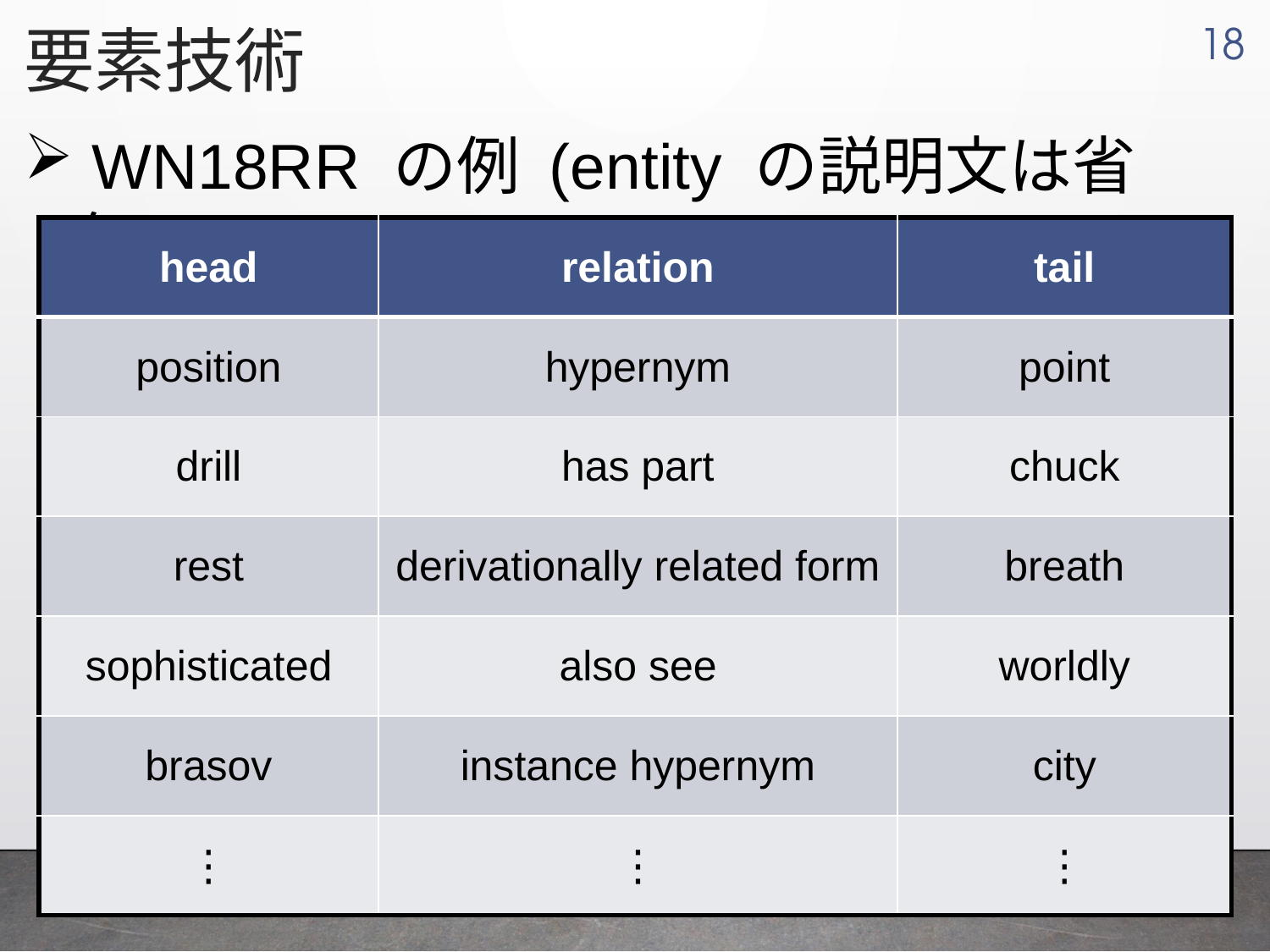

要素技術
18
 WN18RR の例 (entity の説明文は省略)
| head | relation | tail |
| --- | --- | --- |
| position | hypernym | point |
| drill | has part | chuck |
| rest | derivationally related form | breath |
| sophisticated | also see | worldly |
| brasov | instance hypernym | city |
| ⋮ | ⋮ | ⋮ |